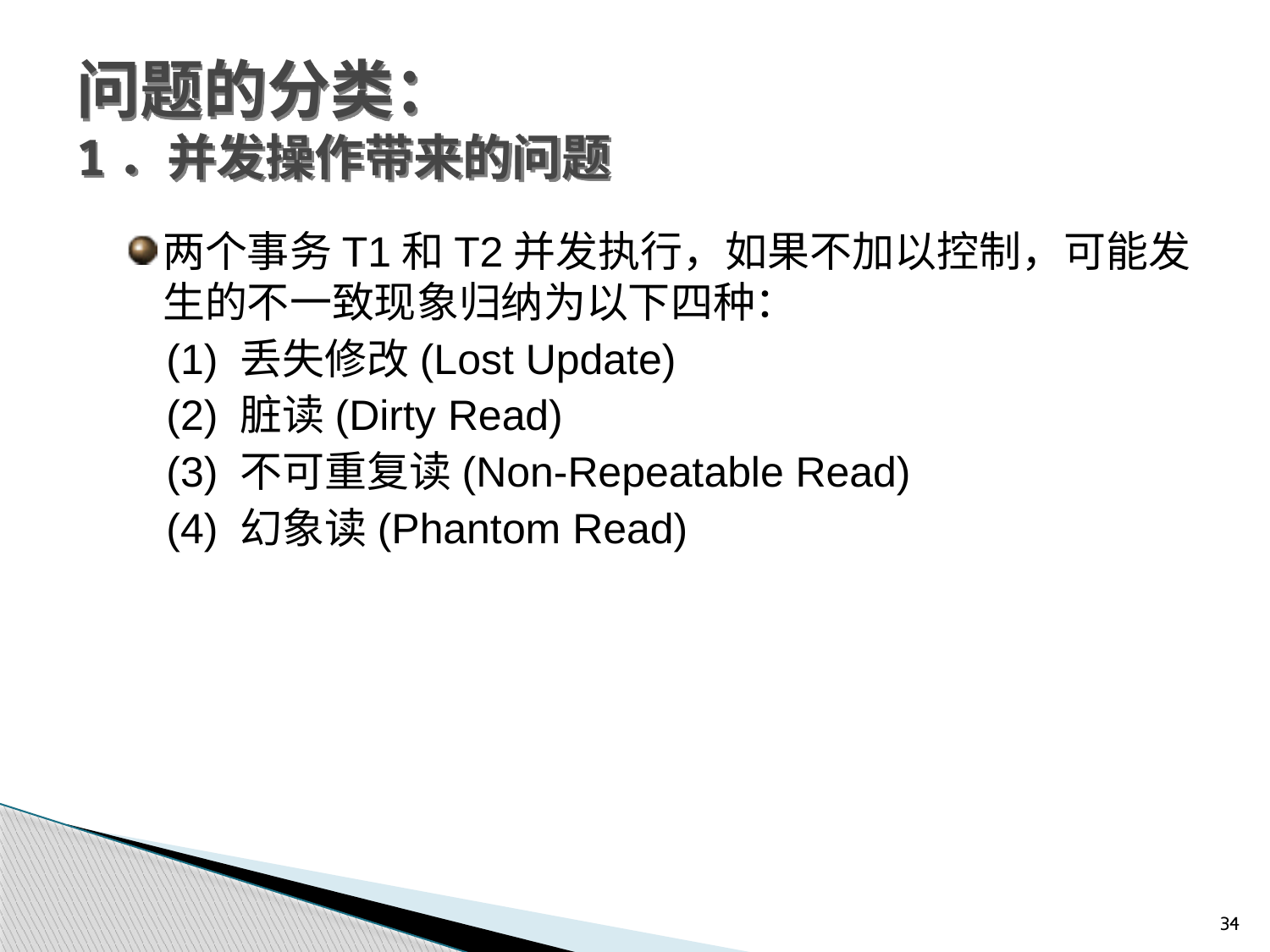

# 问题的分类： 1．并发操作带来的问题
两个事务T1和T2并发执行，如果不加以控制，可能发生的不一致现象归纳为以下四种：
(1) 丢失修改(Lost Update)
(2) 脏读(Dirty Read)
(3) 不可重复读(Non-Repeatable Read)
(4) 幻象读(Phantom Read)
34